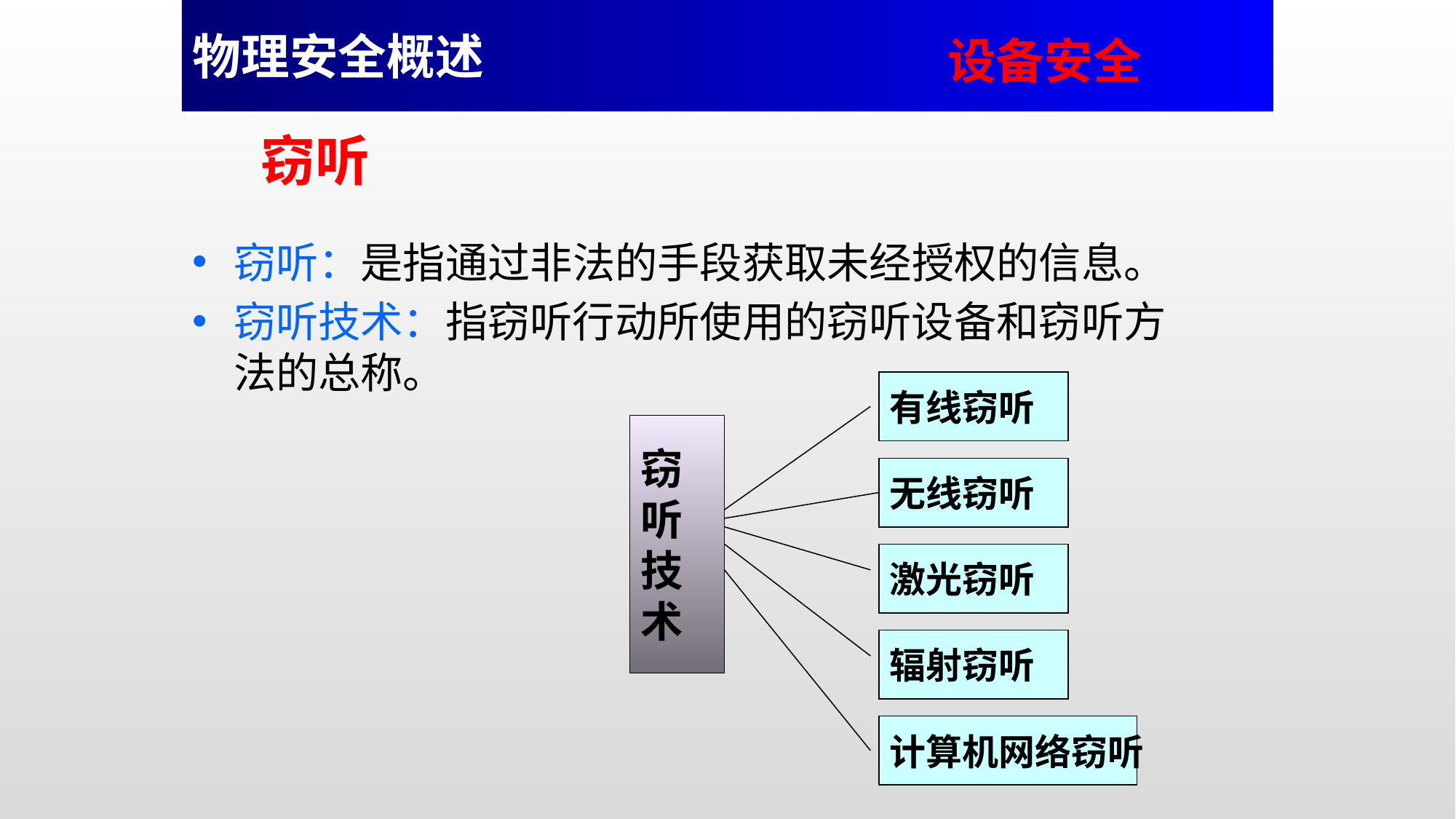

物理安全概述
设备安全
 窃听
窃听：是指通过非法的手段获取未经授权的信息。
窃听技术：指窃听行动所使用的窃听设备和窃听方法的总称。
有线窃听

窃
听
技
术
无线窃听

激光窃听

辐射窃听
计算机网络窃听